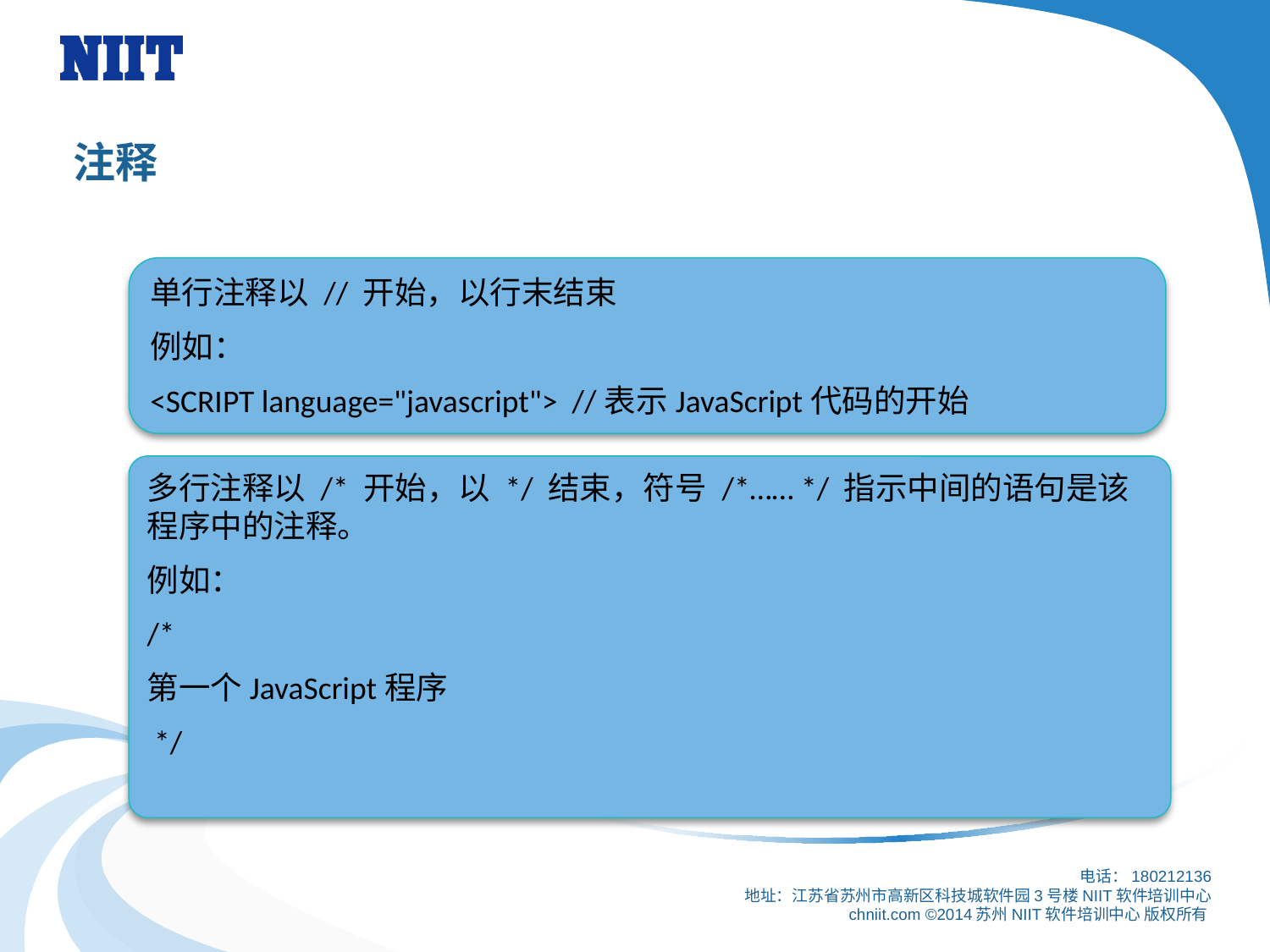

# 注释

单行注释以 // 开始，以行末结束
例如：
<SCRIPT language="javascript">  //表示JavaScript代码的开始
多行注释以 /* 开始，以 */ 结束，符号 /*…… */ 指示中间的语句是该程序中的注释。
例如：
/*
第一个JavaScript程序
 */